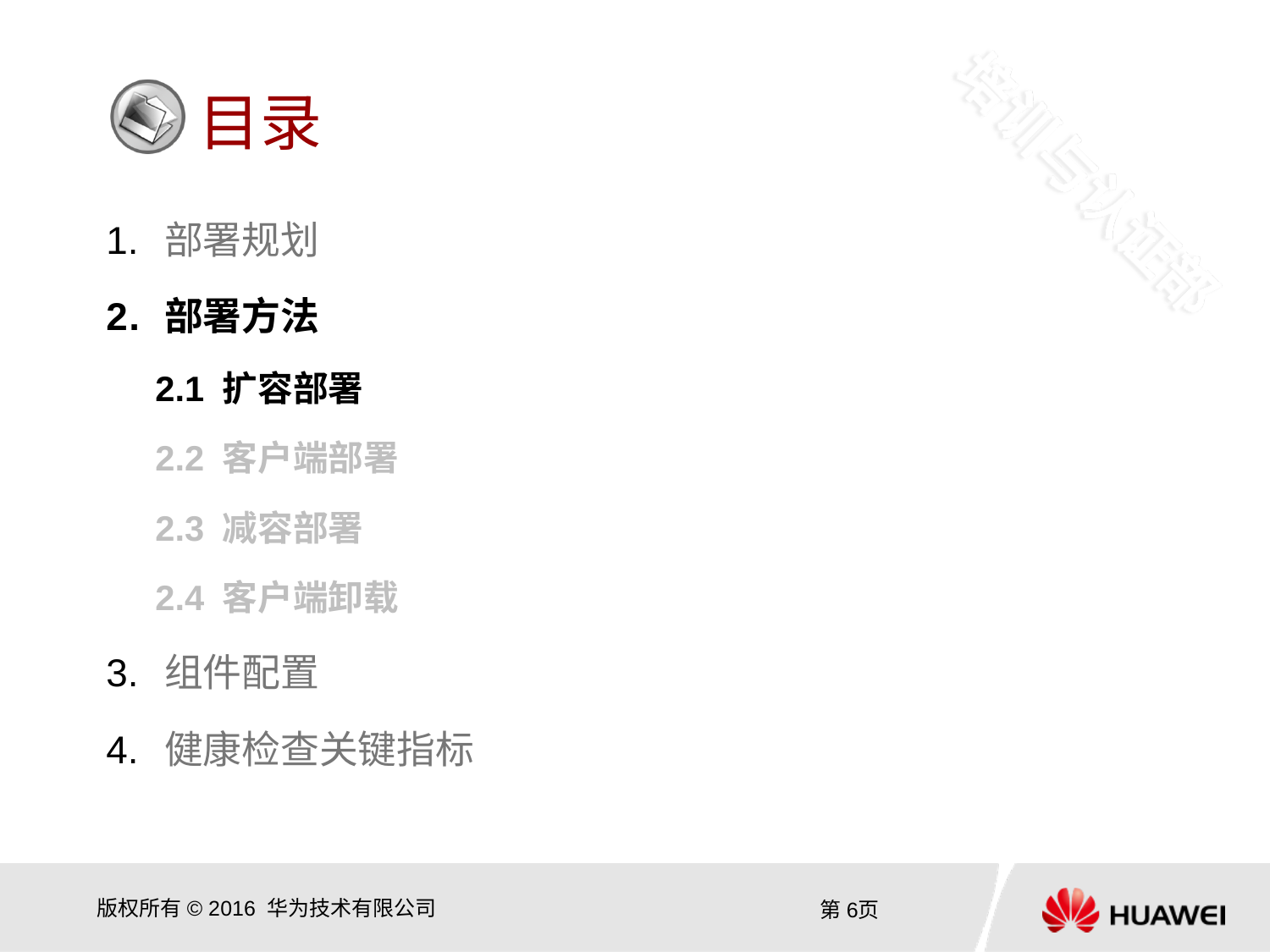

部署规划
部署方法
2.1 扩容部署
2.2 客户端部署
2.3 减容部署
2.4 客户端卸载
组件配置
健康检查关键指标